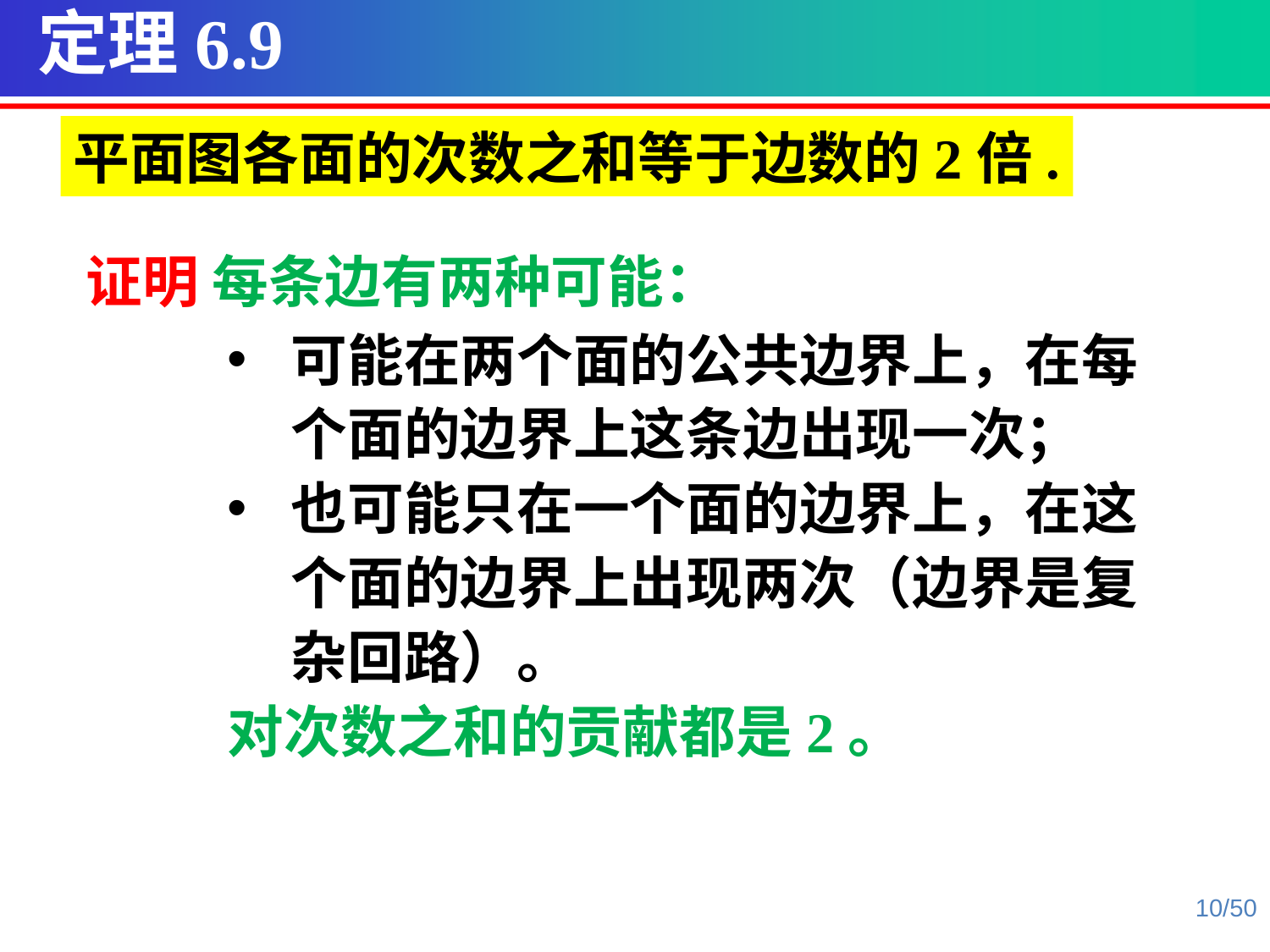

定理6.9
平面图各面的次数之和等于边数的2倍.
证明 每条边有两种可能：
可能在两个面的公共边界上，在每个面的边界上这条边出现一次；
也可能只在一个面的边界上，在这个面的边界上出现两次（边界是复杂回路）。
对次数之和的贡献都是2。
10/50